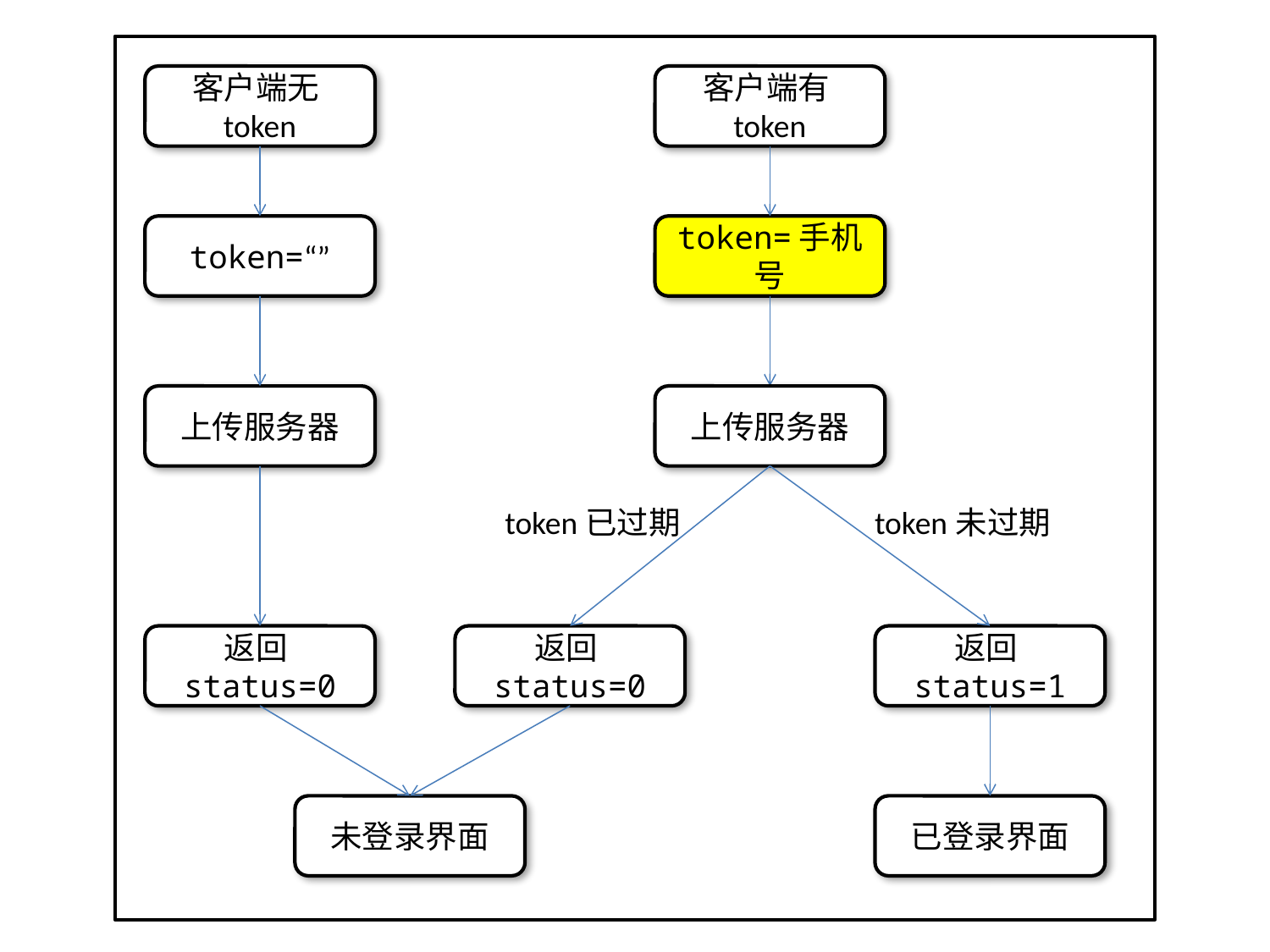

客户端无token
客户端有token
token=“”
token=手机号
上传服务器
上传服务器
token已过期
token未过期
返回status=0
返回status=0
返回status=1
未登录界面
已登录界面